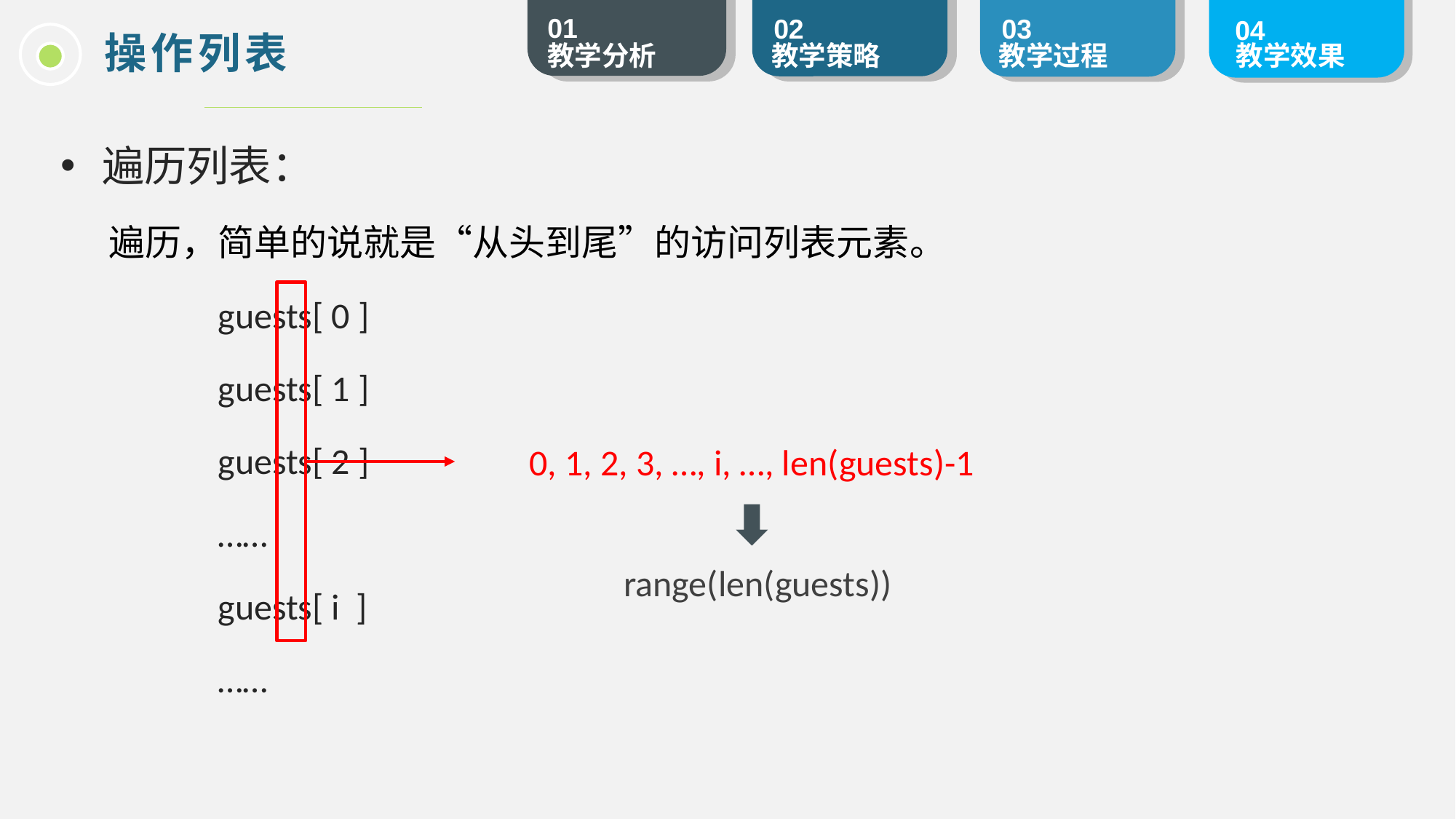

操作列表

遍历列表：
遍历，简单的说就是“从头到尾”的访问列表元素。
	guests[ 0 ]
	guests[ 1 ]
	guests[ 2 ]
	……
	guests[ i  ]
	……

0, 1, 2, 3, …, i, …, len(guests)-1

range(len(guests))